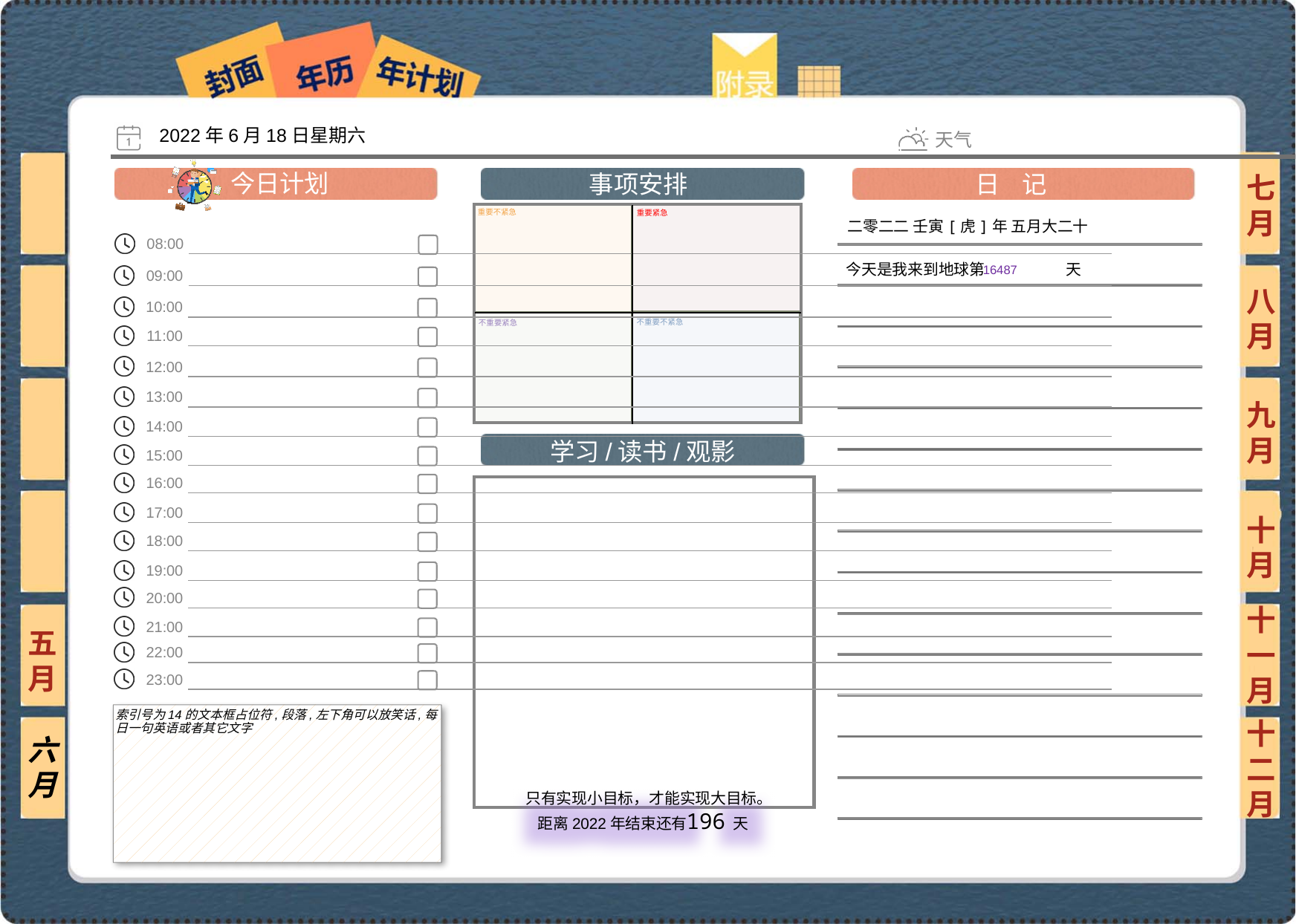

2022年6月18日星期六
七月
二零二二 壬寅[虎]年 五月大二十
16487
八月
九月
十月
十一月
五月
索引号为14的文本框占位符,段落,左下角可以放笑话,每日一句英语或者其它文字
六月
十二月
196
 只有实现小目标，才能实现大目标。